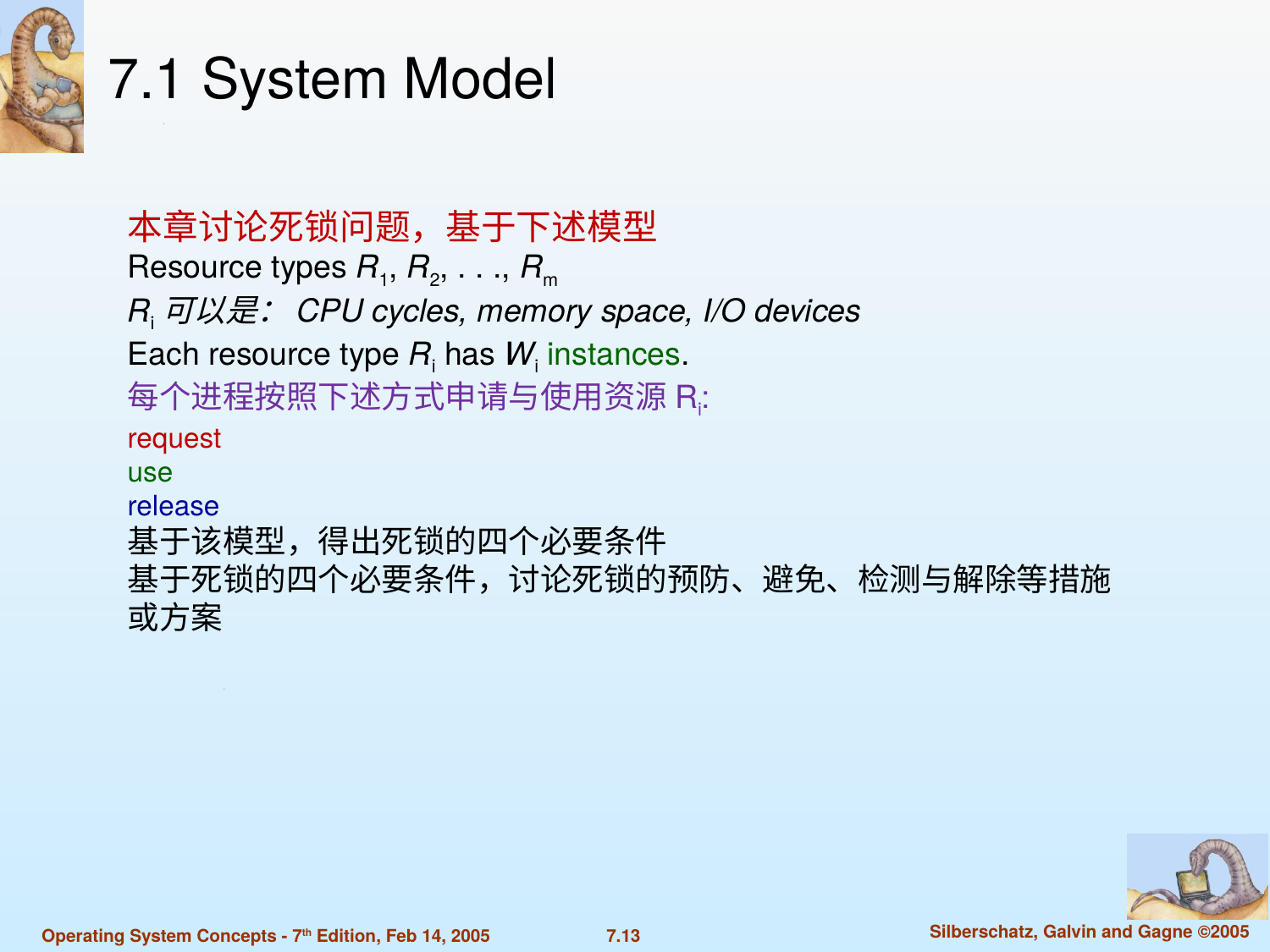

7.1 System Model
本章讨论死锁问题，基于下述模型
Resource types R1, R2, . . ., Rm
Ri可以是：CPU cycles, memory space, I/O devices
Each resource type Ri has Wi instances.
每个进程按照下述方式申请与使用资源Ri:
request
use
release
基于该模型，得出死锁的四个必要条件
基于死锁的四个必要条件，讨论死锁的预防、避免、检测与解除等措施或方案